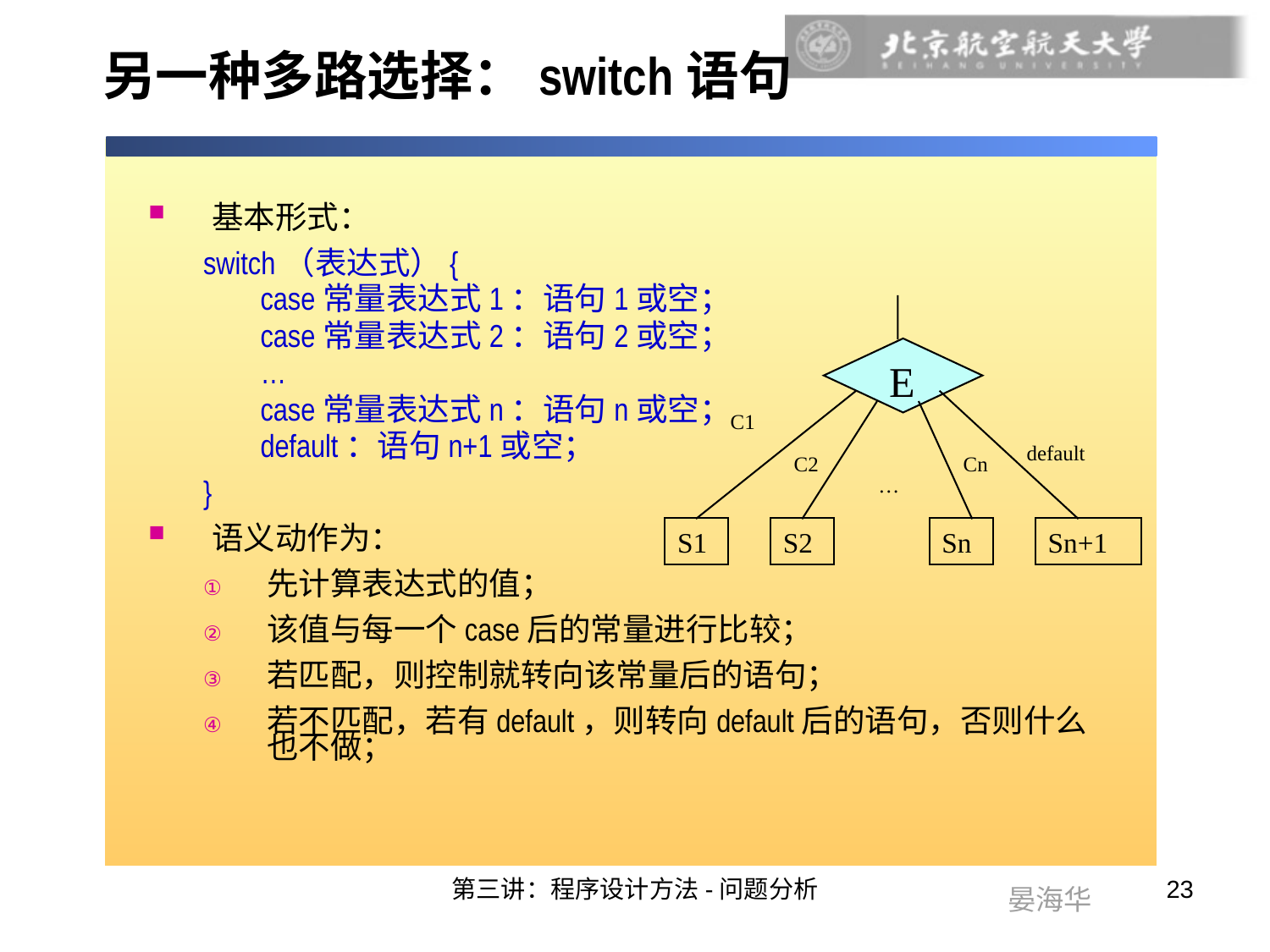

# 另一种多路选择：switch语句
基本形式：
switch（表达式）{
case常量表达式1：语句1或空；
case常量表达式2：语句2或空；
…
case常量表达式n：语句n或空；
default：语句n+1或空；
}
语义动作为：
先计算表达式的值；
该值与每一个case后的常量进行比较；
若匹配，则控制就转向该常量后的语句；
若不匹配，若有default，则转向default后的语句，否则什么也不做；

E

C1

default
C2
Cn
…
S1
S2
Sn
Sn+1
第三讲：程序设计方法-问题分析
23